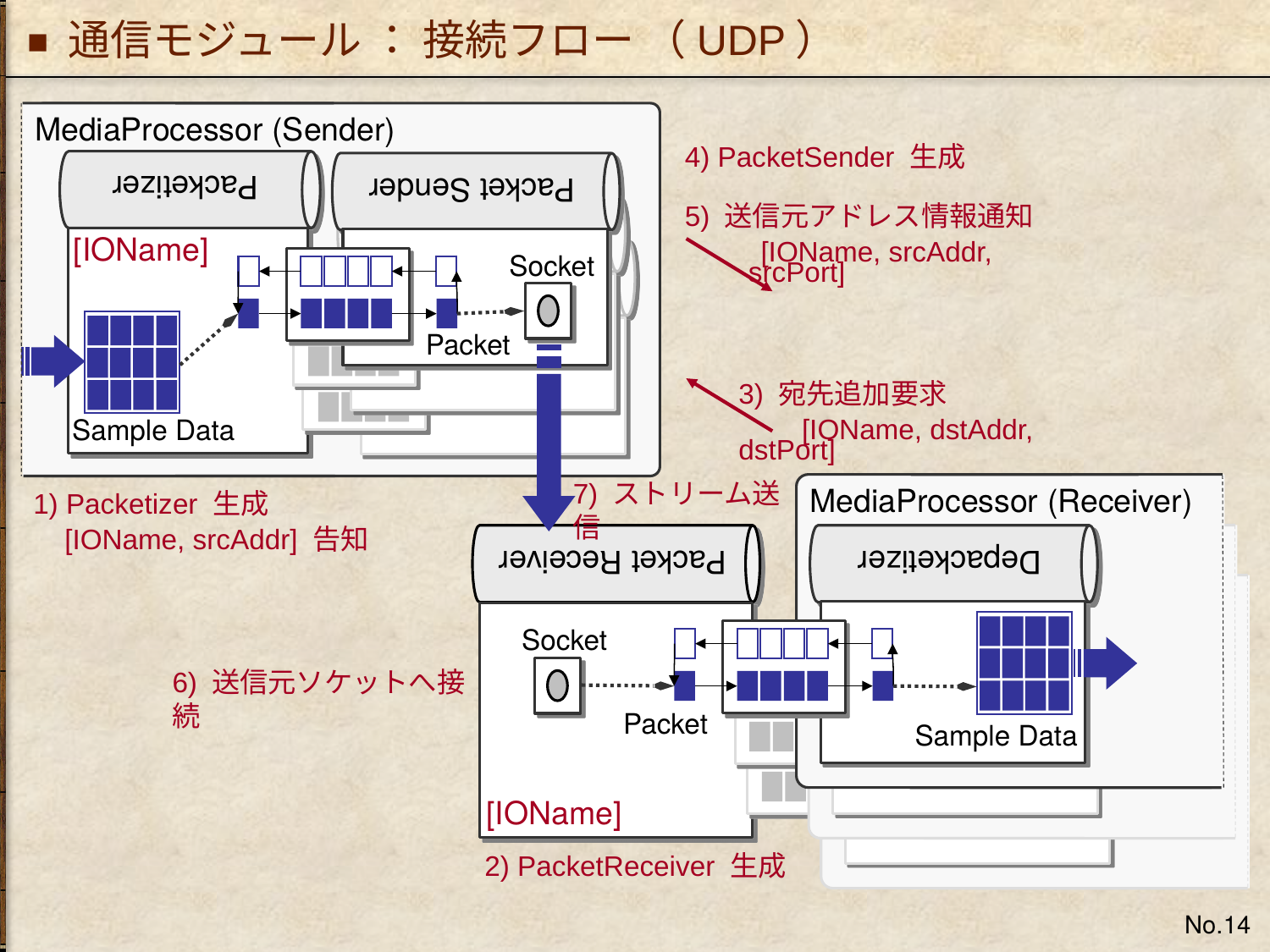

# 通信モジュール ： 接続フロー （UDP）

MediaProcessor (Sender)

4) PacketSender 生成
Packet Sender

Packet
Socket
Packetizer

[IOName]

Sample Data
1) Packetizer 生成
    [IOName, srcAddr] 告知

5) 送信元アドレス情報通知
　　  [IOName, srcAddr, srcPort]

7) ストリーム送信
3) 宛先追加要求
　　[IOName, dstAddr, dstPort]

Depacketizer

MediaProcessor (Receiver)

Packet
Sample Data

Packet Receiver

Socket

[IOName]
2) PacketReceiver 生成

6) 送信元ソケットへ接続
No.14